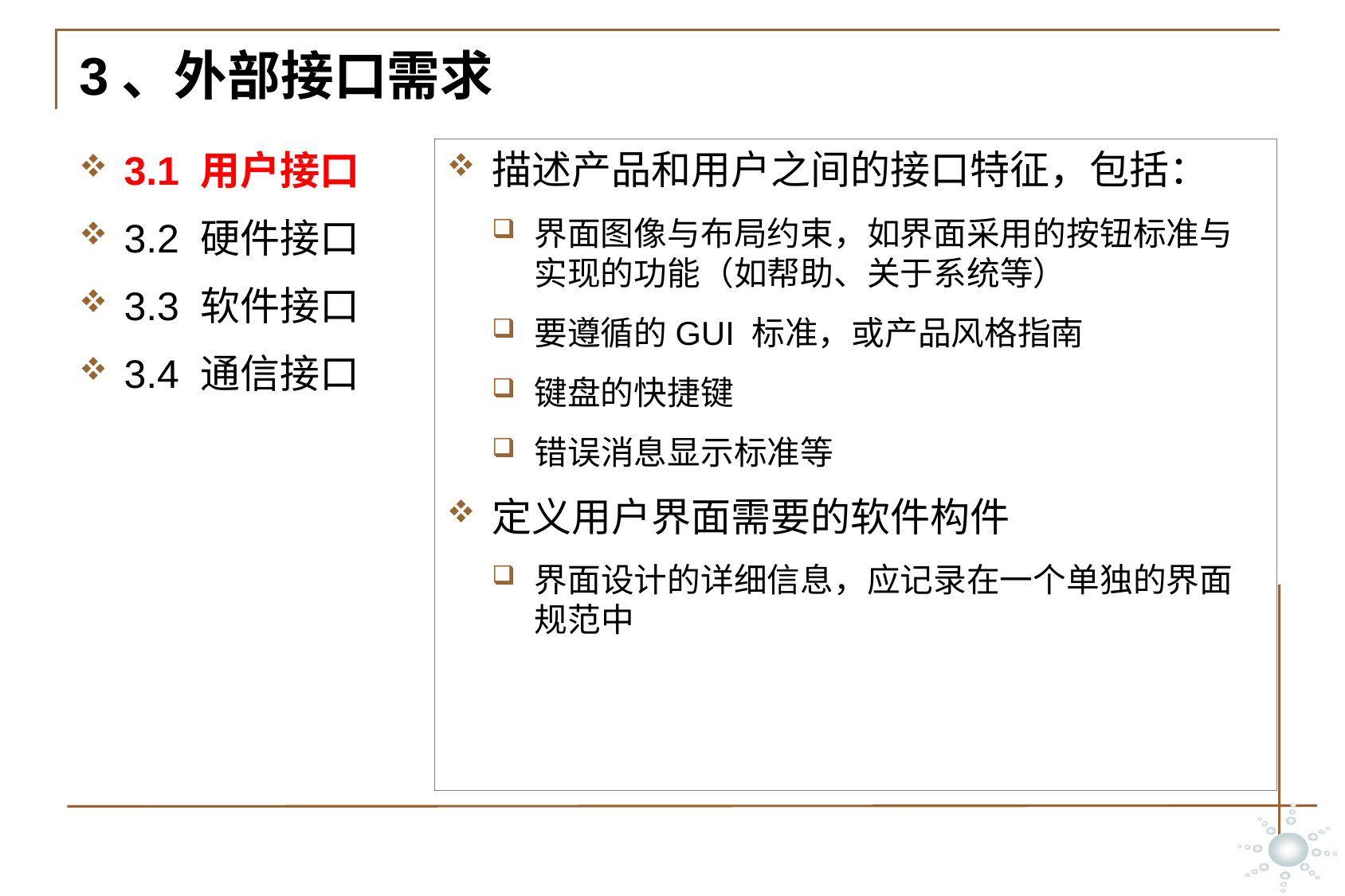

# 3、外部接口需求
描述产品和用户之间的接口特征，包括：
界面图像与布局约束，如界面采用的按钮标准与实现的功能（如帮助、关于系统等）
要遵循的GUI 标准，或产品风格指南
键盘的快捷键
错误消息显示标准等
定义用户界面需要的软件构件
界面设计的详细信息，应记录在一个单独的界面规范中
3.1 用户接口
3.2 硬件接口
3.3 软件接口
3.4 通信接口
23